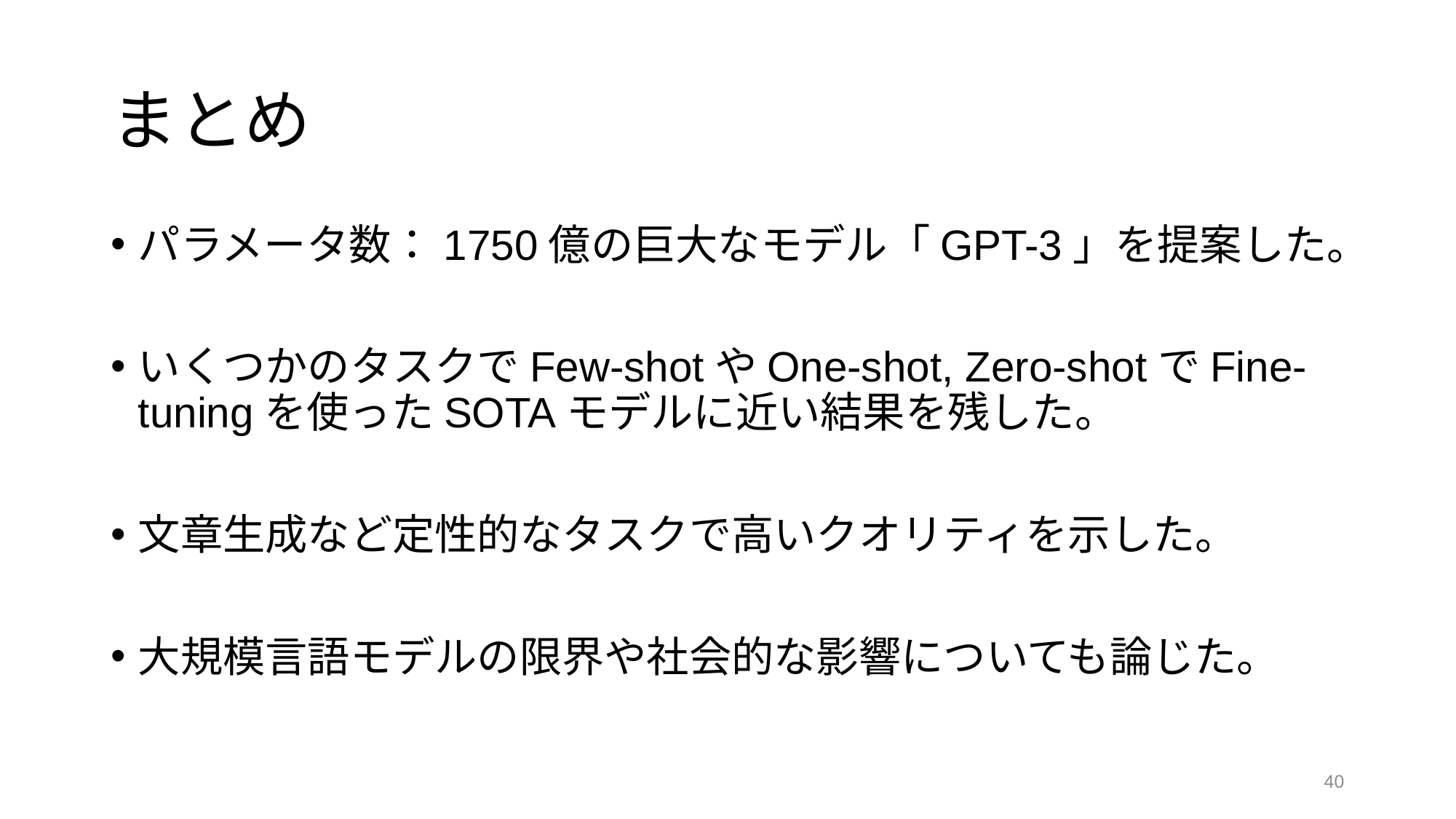

# まとめ
パラメータ数：1750億の巨大なモデル「GPT-3」を提案した。

いくつかのタスクでFew-shotやOne-shot, Zero-shotでFine-tuningを使ったSOTAモデルに近い結果を残した。

文章生成など定性的なタスクで高いクオリティを示した。

大規模言語モデルの限界や社会的な影響についても論じた。
40